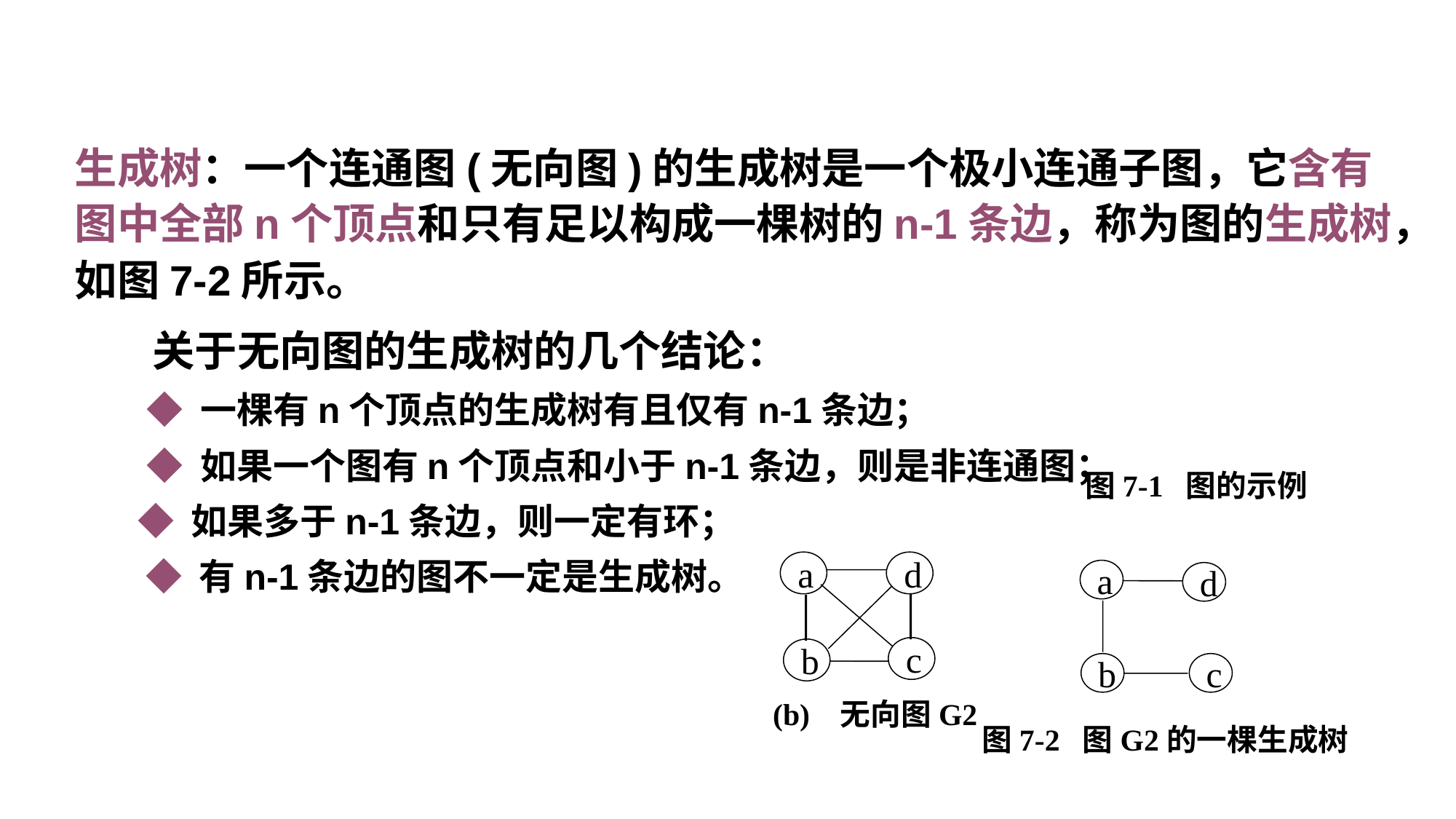

生成树：一个连通图(无向图)的生成树是一个极小连通子图，它含有图中全部n个顶点和只有足以构成一棵树的n-1条边，称为图的生成树，如图7-2所示。
       关于无向图的生成树的几个结论：
 ◆ 一棵有n个顶点的生成树有且仅有n-1条边；
 ◆ 如果一个图有n个顶点和小于n-1条边，则是非连通图；
 ◆ 如果多于n-1条边，则一定有环；
  ◆ 有n-1条边的图不一定是生成树。

图7-1  图的示例
a
d

c
b

(b)   无向图G2
a
d

b
c

图7-2  图G2的一棵生成树